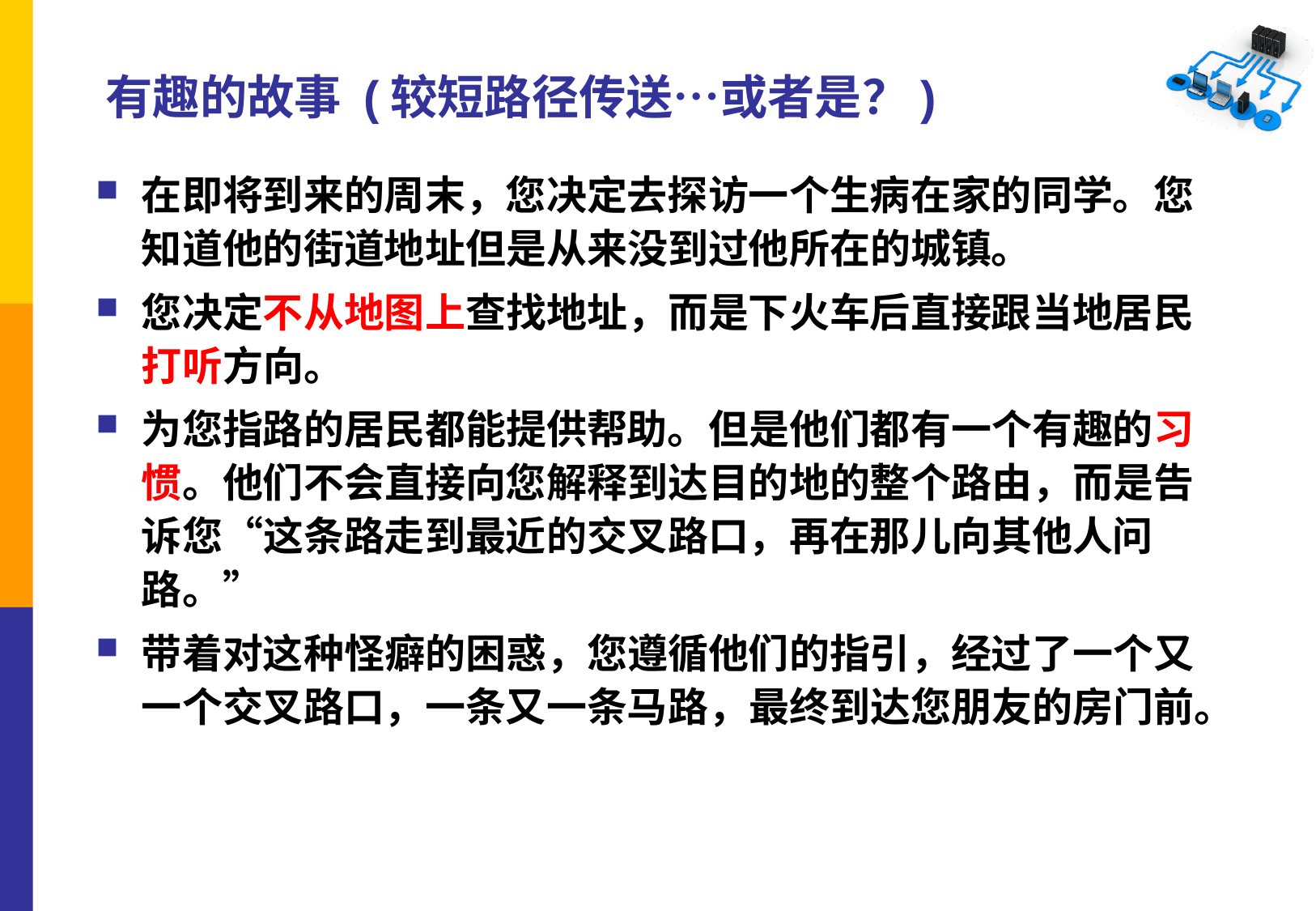

有趣的故事 (较短路径传送…或者是？)
在即将到来的周末，您决定去探访一个生病在家的同学。您知道他的街道地址但是从来没到过他所在的城镇。
您决定不从地图上查找地址，而是下火车后直接跟当地居民打听方向。
为您指路的居民都能提供帮助。但是他们都有一个有趣的习惯。他们不会直接向您解释到达目的地的整个路由，而是告诉您“这条路走到最近的交叉路口，再在那儿向其他人问路。”
带着对这种怪癖的困惑，您遵循他们的指引，经过了一个又一个交叉路口，一条又一条马路，最终到达您朋友的房门前。